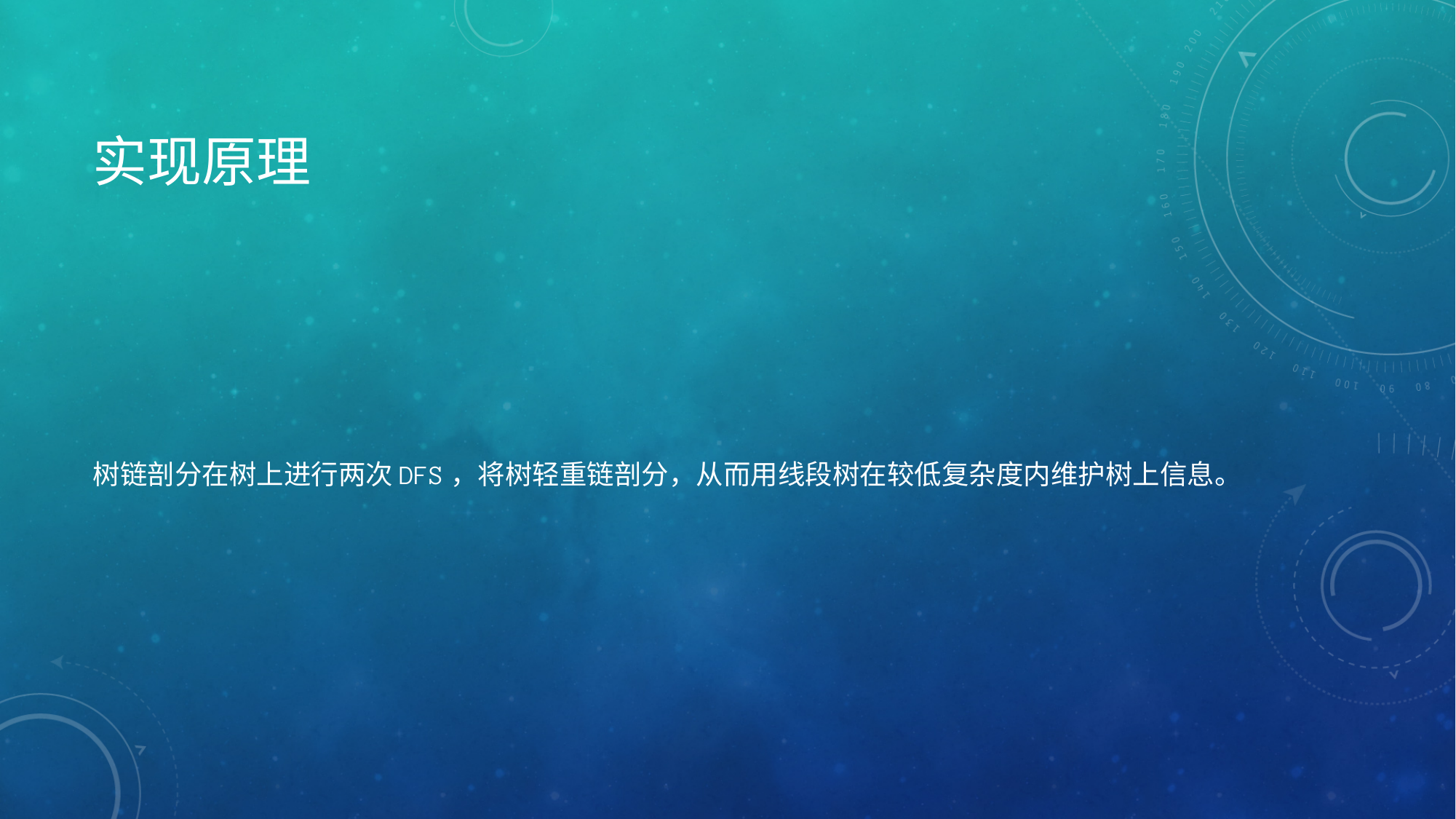

# 实现原理
树链剖分在树上进行两次DFS，将树轻重链剖分，从而用线段树在较低复杂度内维护树上信息。